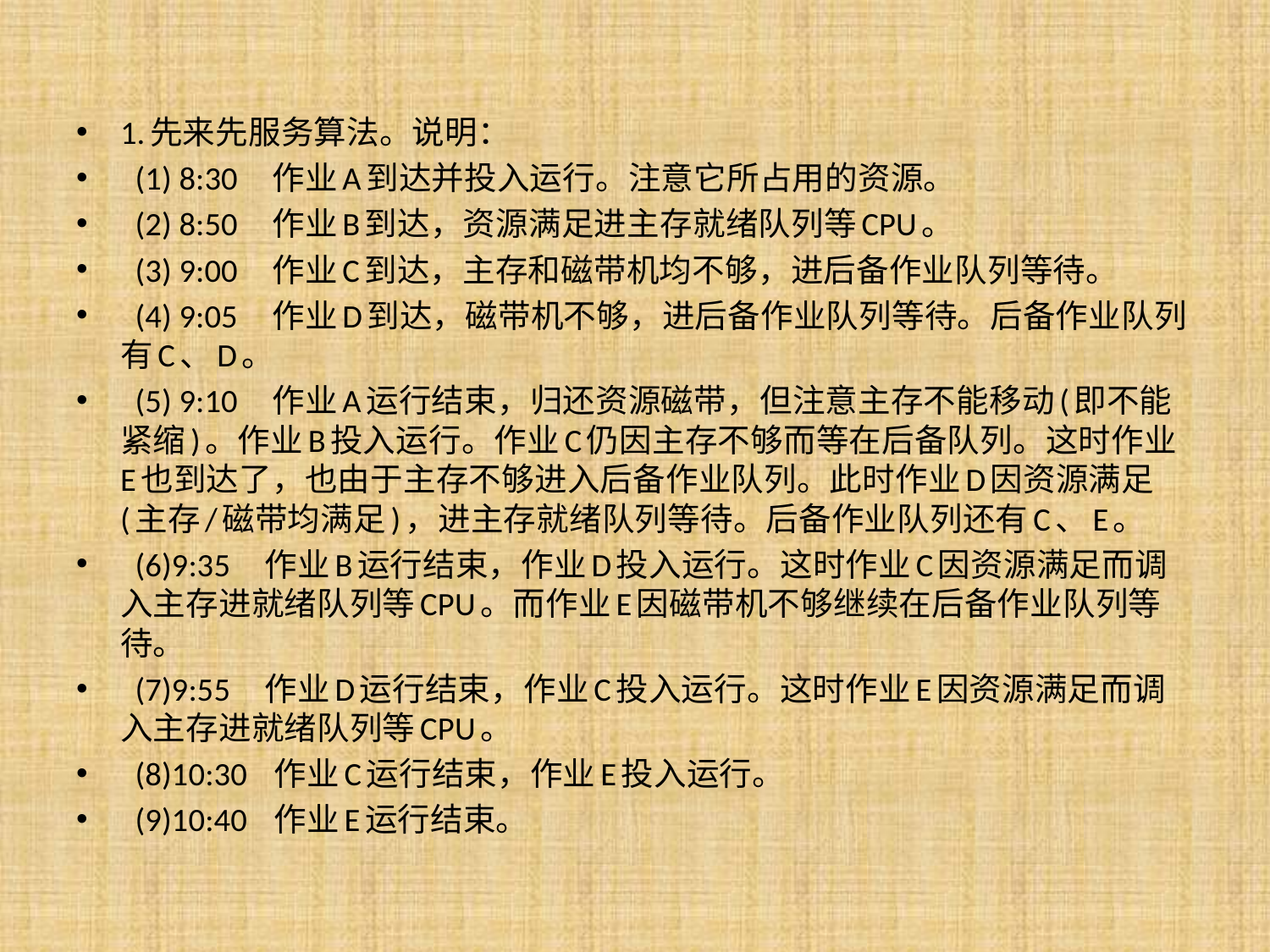

1.先来先服务算法。说明：
  (1) 8:30    作业A到达并投入运行。注意它所占用的资源。
  (2) 8:50    作业B到达，资源满足进主存就绪队列等CPU。
  (3) 9:00    作业C到达，主存和磁带机均不够，进后备作业队列等待。
  (4) 9:05    作业D到达，磁带机不够，进后备作业队列等待。后备作业队列有C、D。
  (5) 9:10    作业A运行结束，归还资源磁带，但注意主存不能移动(即不能紧缩)。作业B投入运行。作业C仍因主存不够而等在后备队列。这时作业E也到达了，也由于主存不够进入后备作业队列。此时作业D因资源满足(主存/磁带均满足)，进主存就绪队列等待。后备作业队列还有C、E。
  (6)9:35    作业B运行结束，作业D投入运行。这时作业C因资源满足而调入主存进就绪队列等CPU。而作业E因磁带机不够继续在后备作业队列等待。
  (7)9:55    作业D运行结束，作业C投入运行。这时作业E因资源满足而调入主存进就绪队列等CPU。
  (8)10:30   作业C运行结束，作业E投入运行。
  (9)10:40   作业E运行结束。